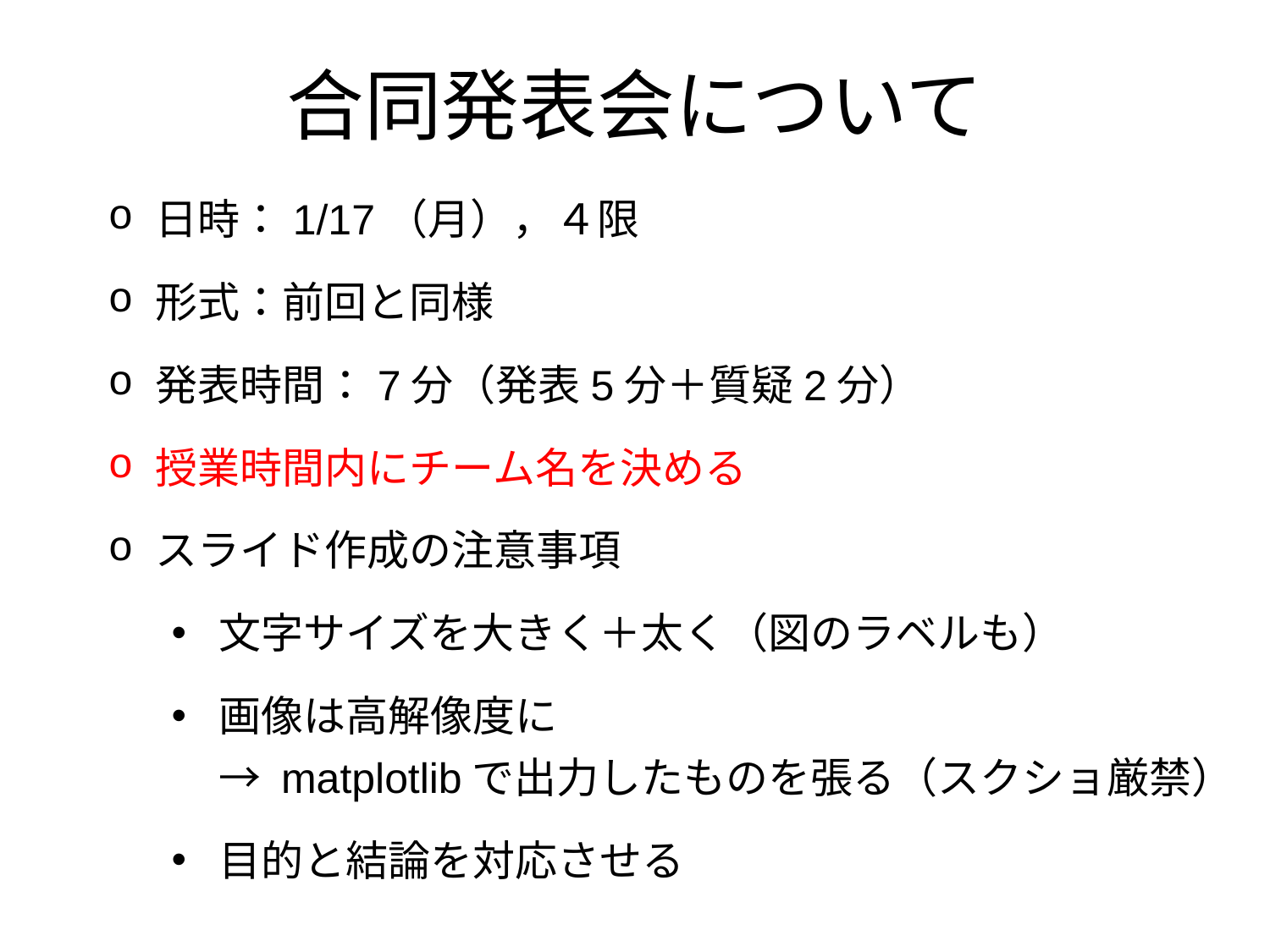

# 合同発表会について
日時：1/17（月），４限
形式：前回と同様
発表時間：7分（発表5分＋質疑2分）
授業時間内にチーム名を決める
スライド作成の注意事項
文字サイズを大きく＋太く（図のラベルも）
画像は高解像度に
→ matplotlibで出力したものを張る（スクショ厳禁）
目的と結論を対応させる